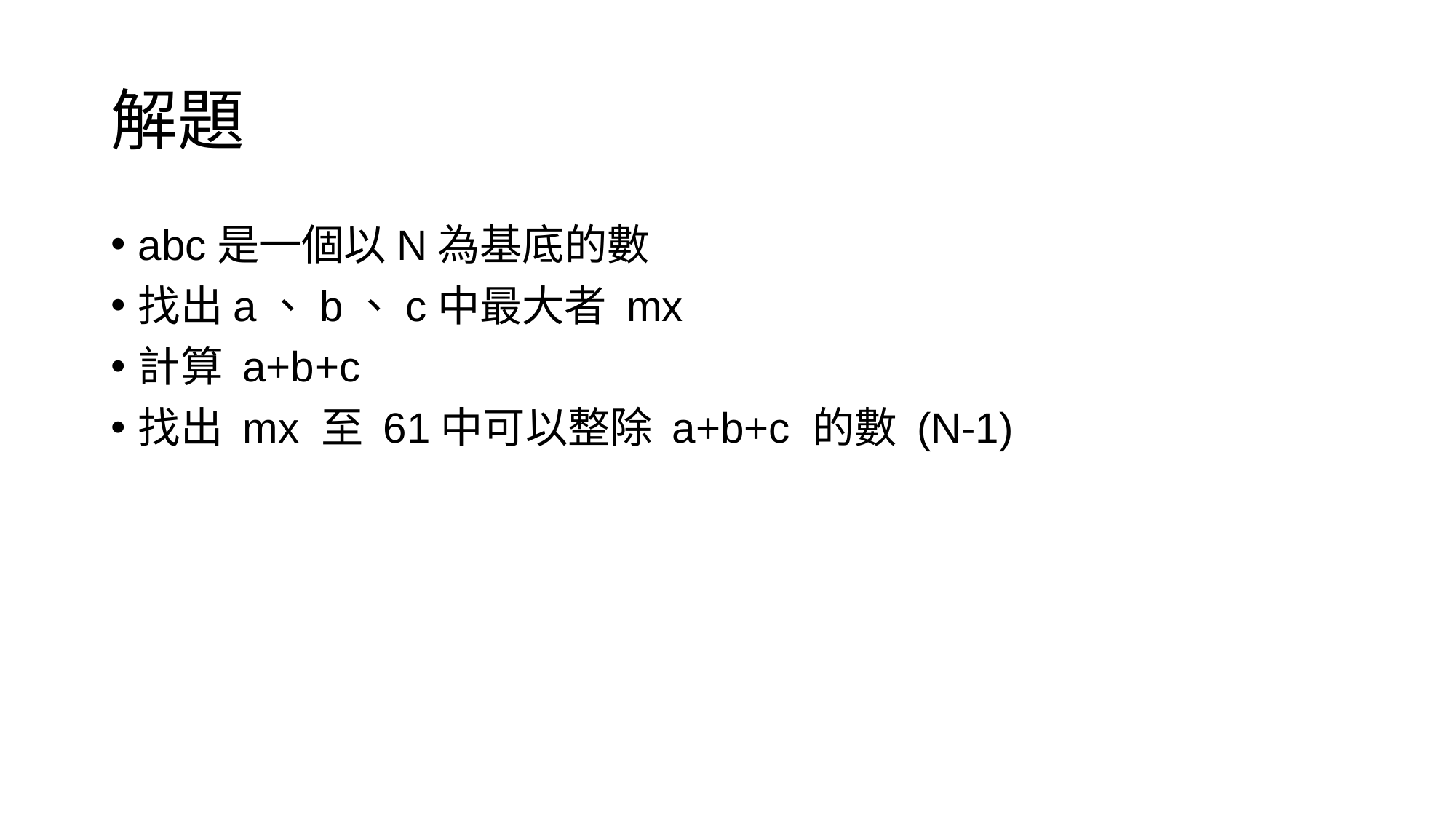

# 解題
abc是一個以N為基底的數
找出a、b、c中最大者 mx
計算 a+b+c
找出 mx 至 61中可以整除 a+b+c 的數 (N-1)